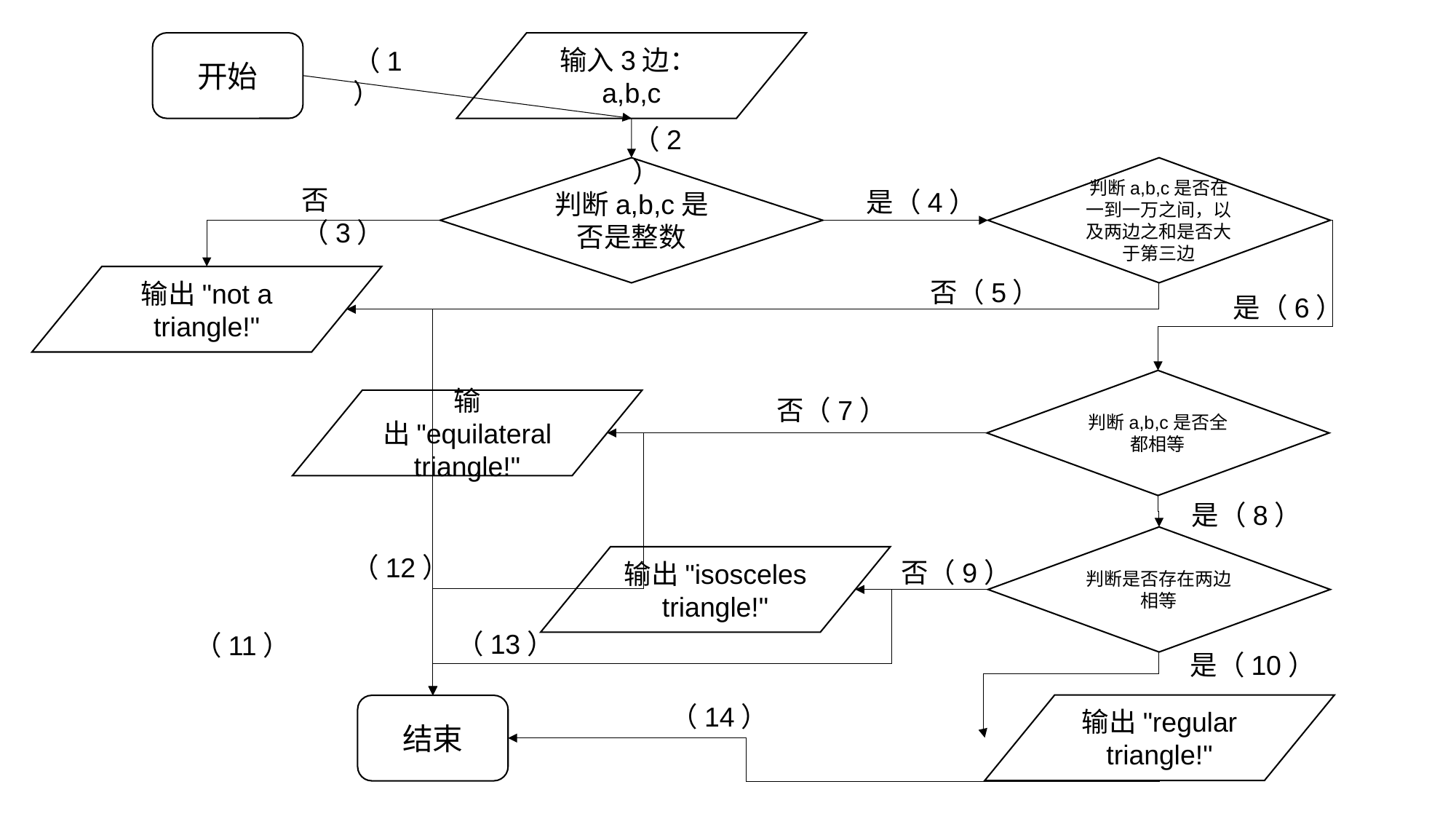

开始
输入3边：a,b,c
（1）
（2）
判断a,b,c是否在一到一万之间，以及两边之和是否大于第三边
判断a,b,c是否是整数
否（3）
是（4）
输出"not a triangle!"
否（5）
是（6）
判断a,b,c是否全都相等
否（7）
输出"equilateral triangle!"
是（8）
判断是否存在两边相等
（12）
输出"isosceles triangle!"
否（9）
（13）
（11）
是（10）
（14）
输出"regular triangle!"
结束